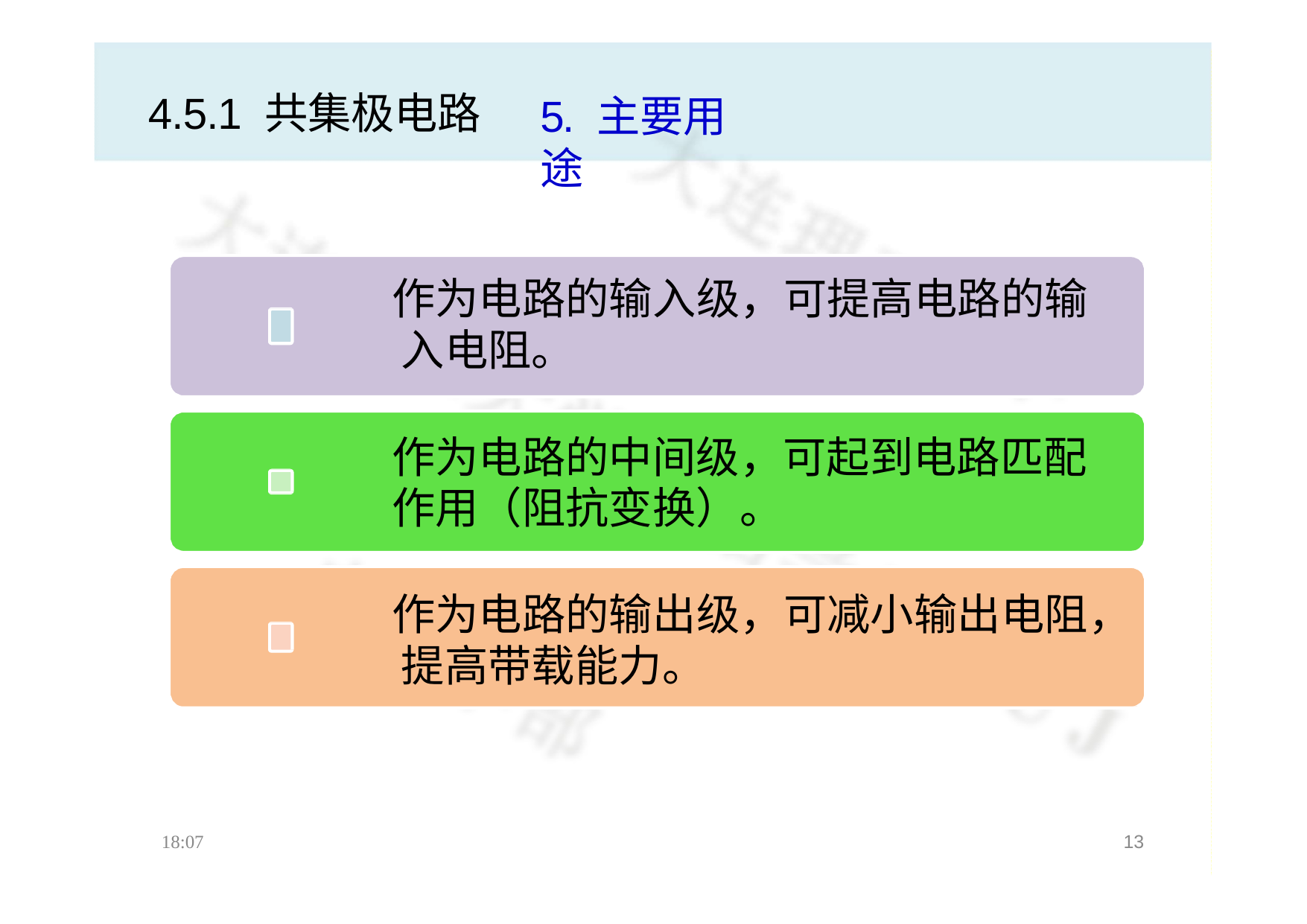

# 4.5.1 共集极电路
5. 主要用途

作为电路的输入级，可提高电路的输  入电阻。

作为电路的中间级，可起到电路匹配  作用（阻抗变换）。

作为电路的输出级，可减小输出电阻，  提高带载能力。

13
18:07